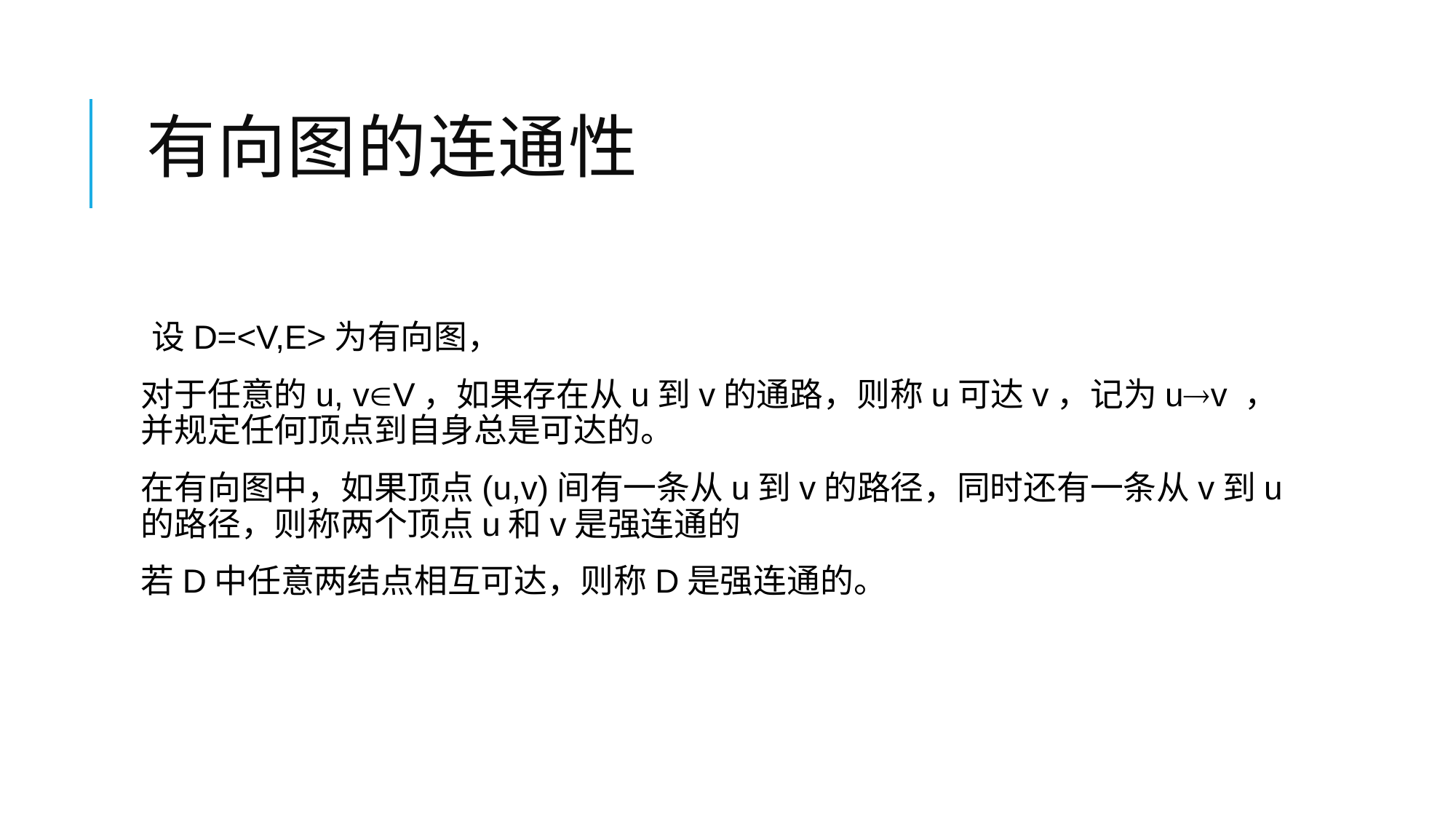

# 有向图的连通性
设D=<V,E>为有向图，
对于任意的u, v∈V，如果存在从u到v的通路，则称u可达v，记为u→v ，并规定任何顶点到自身总是可达的。
在有向图中，如果顶点(u,v)间有一条从u到v的路径，同时还有一条从v到u的路径，则称两个顶点u和v是强连通的
若D中任意两结点相互可达，则称D是强连通的。